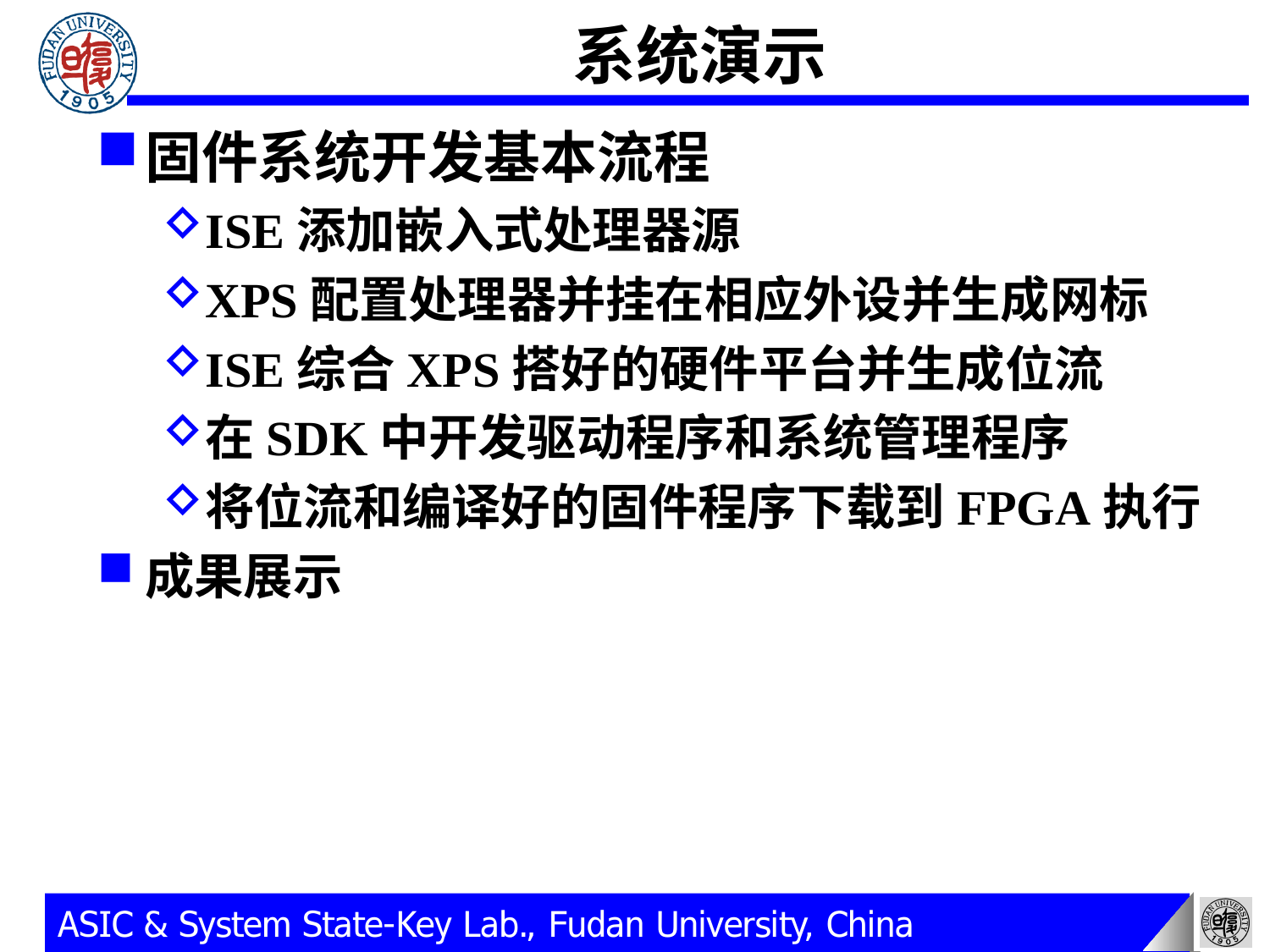

# 系统演示
固件系统开发基本流程
ISE添加嵌入式处理器源
XPS配置处理器并挂在相应外设并生成网标
ISE综合XPS搭好的硬件平台并生成位流
在SDK中开发驱动程序和系统管理程序
将位流和编译好的固件程序下载到FPGA执行
成果展示